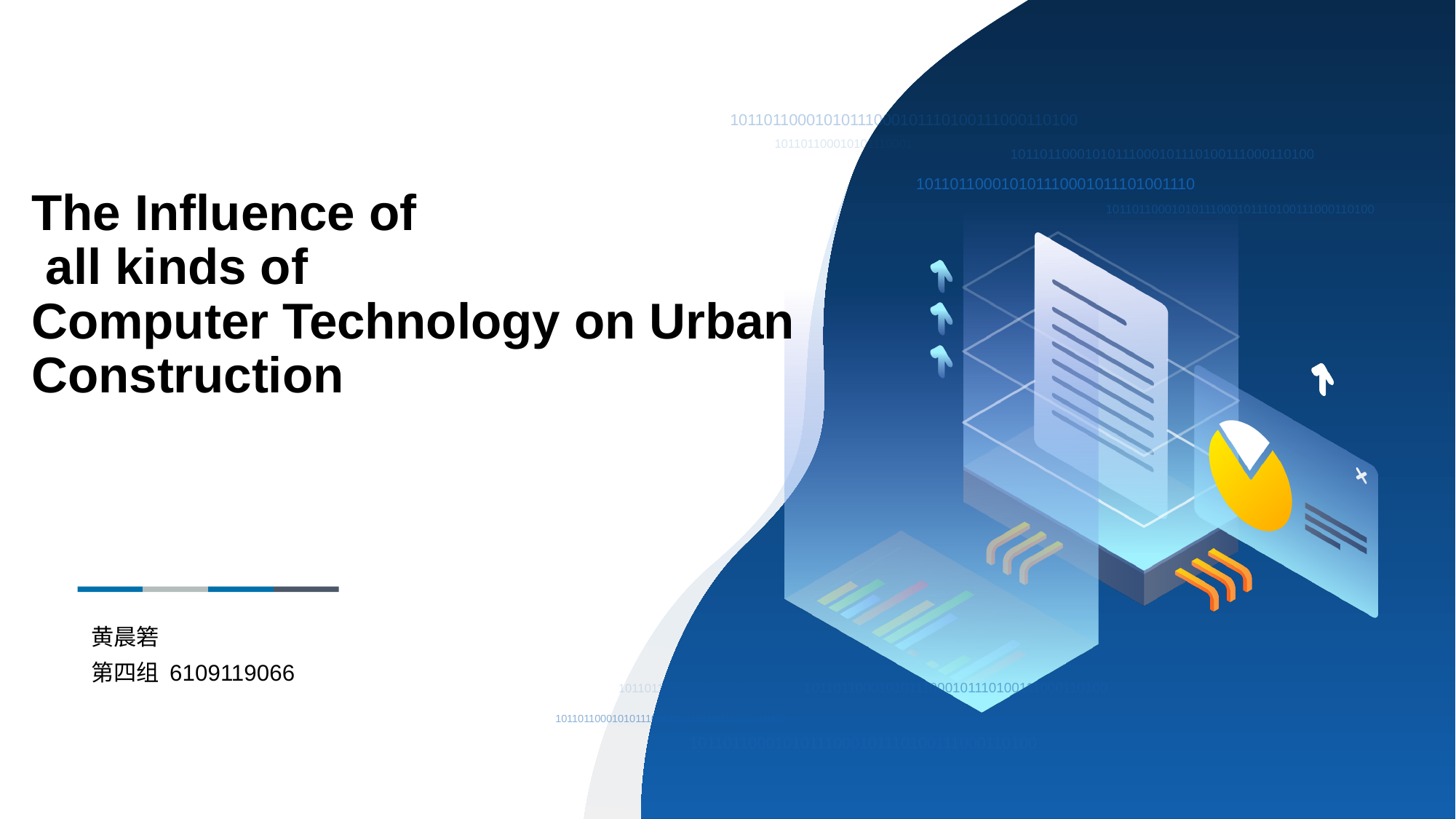

# The Influence of all kinds of Computer Technology on Urban Construction
黄晨箬
第四组 6109119066